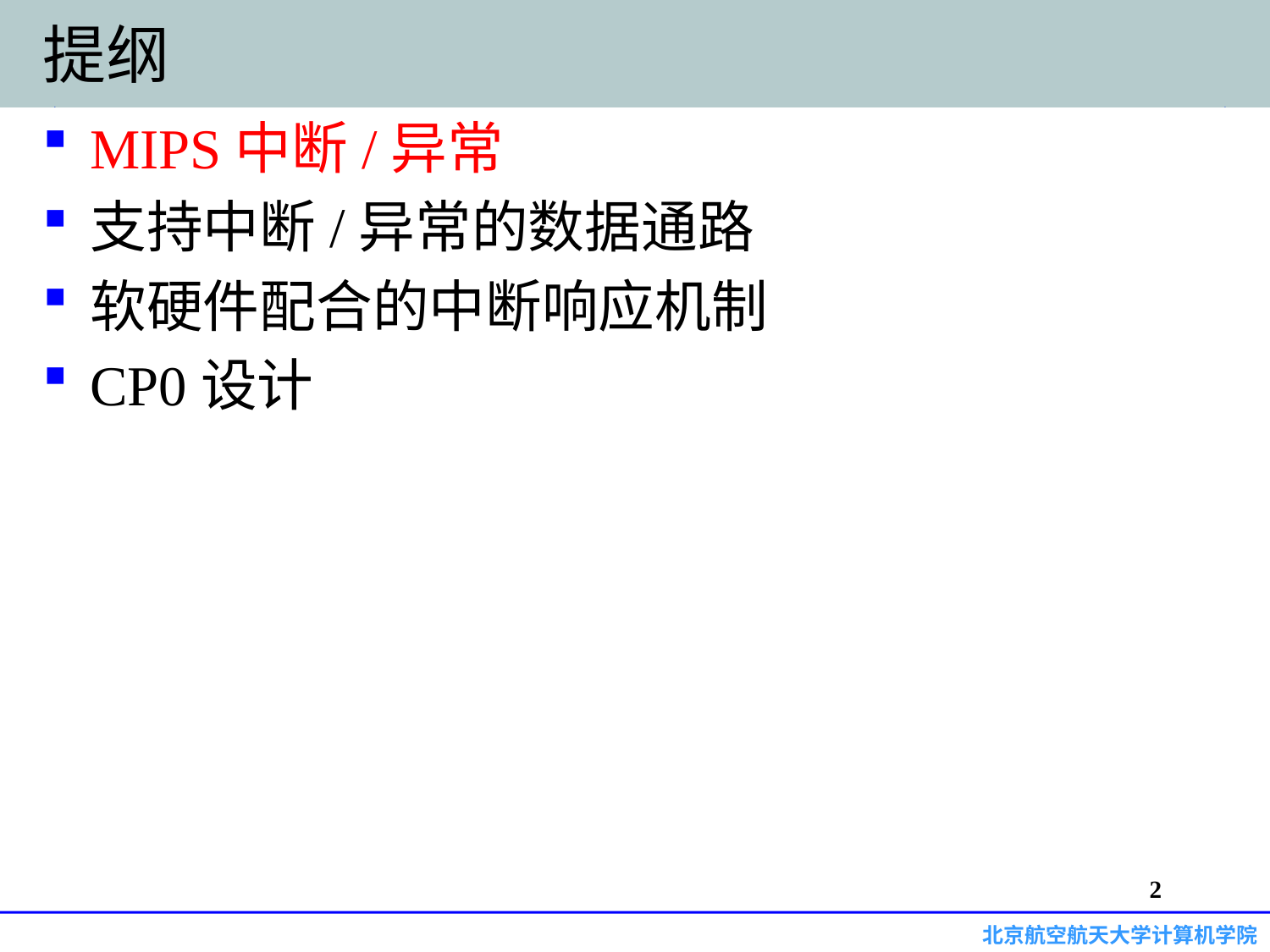

# 提纲
MIPS中断/异常
支持中断/异常的数据通路
软硬件配合的中断响应机制
CP0设计
2